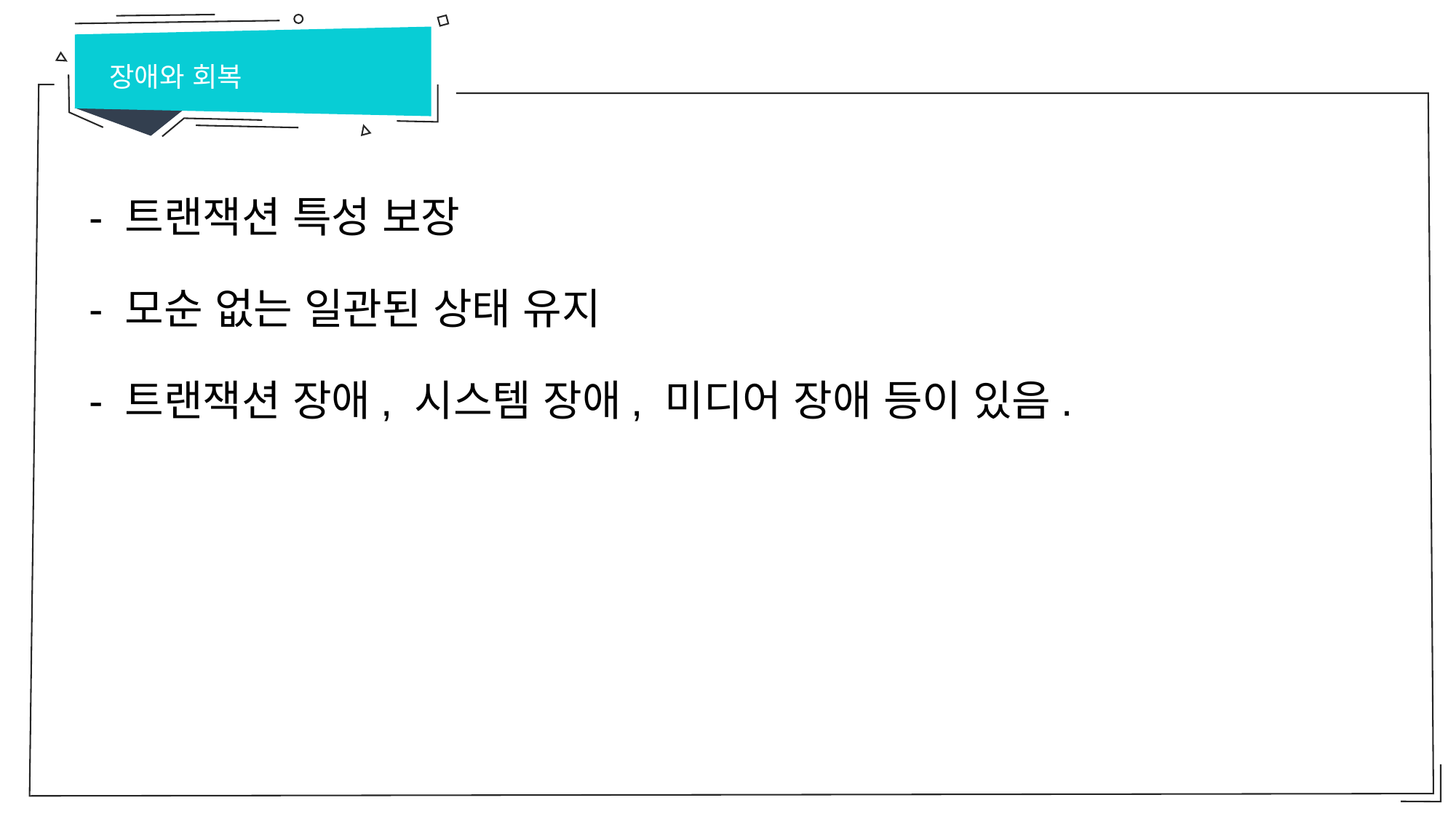

장애와 회복
  - 트랜잭션 특성 보장
  - 모순 없는 일관된 상태 유지
  - 트랜잭션 장애, 시스템 장애, 미디어 장애 등이 있음.